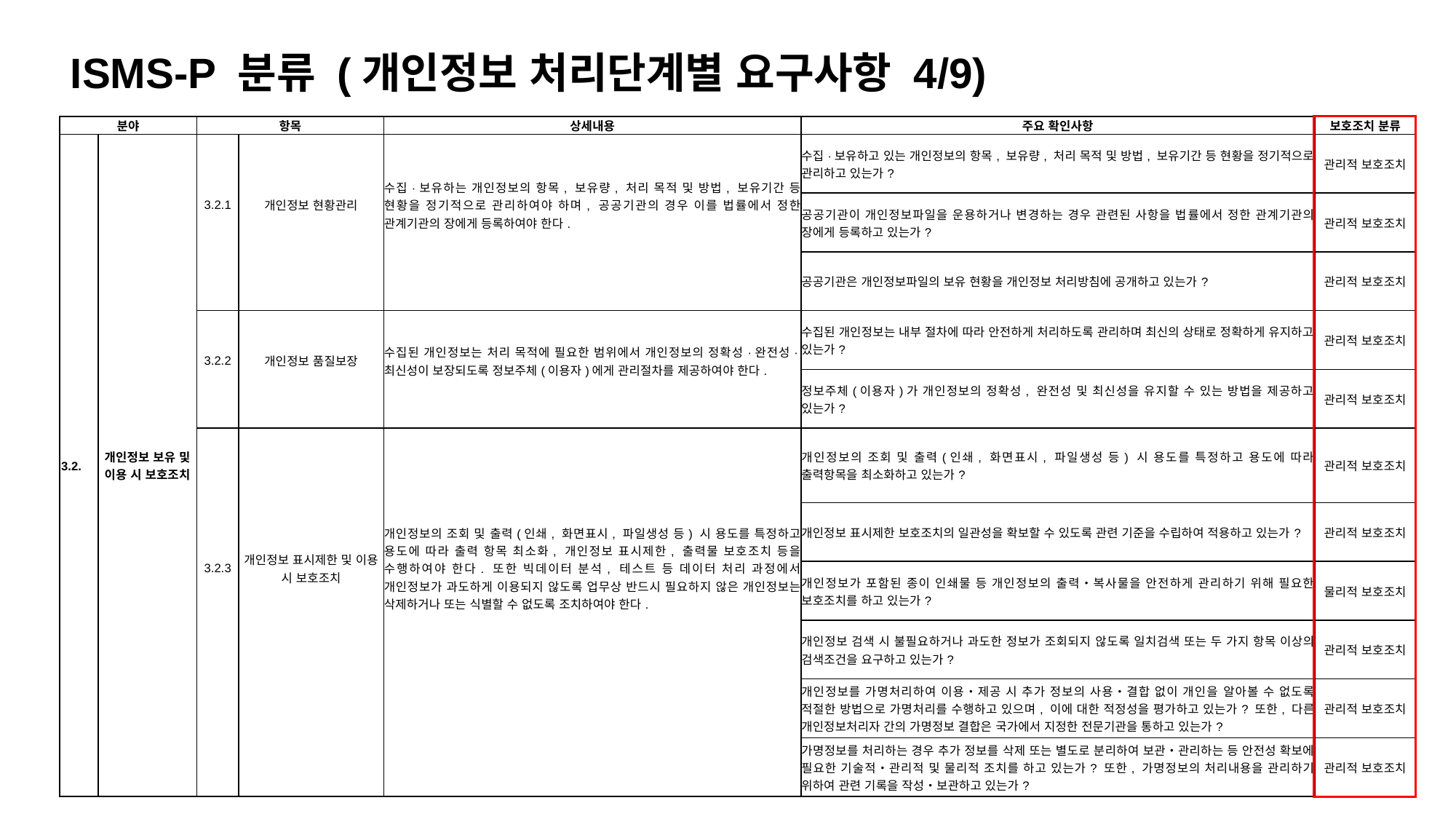

ISMS-P 분류 (개인정보 처리단계별 요구사항 4/9)
| 분야 |  | 항목 |  | 상세내용 | 주요 확인사항 | 보호조치 분류 |
| --- | --- | --- | --- | --- | --- | --- |
| 3.2. | 개인정보 보유 및 이용 시 보호조치 | 3.2.1 | 개인정보 현황관리 | 수집·보유하는 개인정보의 항목, 보유량, 처리 목적 및 방법, 보유기간 등 현황을 정기적으로 관리하여야 하며, 공공기관의 경우 이를 법률에서 정한 관계기관의 장에게 등록하여야 한다. | 수집·보유하고 있는 개인정보의 항목, 보유량, 처리 목적 및 방법, 보유기간 등 현황을 정기적으로 관리하고 있는가? | 관리적 보호조치 |
|  |  |  |  |  | 공공기관이 개인정보파일을 운용하거나 변경하는 경우 관련된 사항을 법률에서 정한 관계기관의 장에게 등록하고 있는가? | 관리적 보호조치 |
|  |  |  |  |  | 공공기관은 개인정보파일의 보유 현황을 개인정보 처리방침에 공개하고 있는가? | 관리적 보호조치 |
|  |  | 3.2.2 | 개인정보 품질보장 | 수집된 개인정보는 처리 목적에 필요한 범위에서 개인정보의 정확성·완전성·최신성이 보장되도록 정보주체(이용자)에게 관리절차를 제공하여야 한다. | 수집된 개인정보는 내부 절차에 따라 안전하게 처리하도록 관리하며 최신의 상태로 정확하게 유지하고 있는가? | 관리적 보호조치 |
|  |  |  |  |  | 정보주체(이용자)가 개인정보의 정확성, 완전성 및 최신성을 유지할 수 있는 방법을 제공하고 있는가? | 관리적 보호조치 |
|  |  | 3.2.3 | 개인정보 표시제한 및 이용 시 보호조치 | 개인정보의 조회 및 출력(인쇄, 화면표시, 파일생성 등) 시 용도를 특정하고 용도에 따라 출력 항목 최소화, 개인정보 표시제한, 출력물 보호조치 등을 수행하여야 한다. 또한 빅데이터 분석, 테스트 등 데이터 처리 과정에서 개인정보가 과도하게 이용되지 않도록 업무상 반드시 필요하지 않은 개인정보는 삭제하거나 또는 식별할 수 없도록 조치하여야 한다. | 개인정보의 조회 및 출력(인쇄, 화면표시, 파일생성 등) 시 용도를 특정하고 용도에 따라 출력항목을 최소화하고 있는가? | 관리적 보호조치 |
|  |  |  |  |  | 개인정보 표시제한 보호조치의 일관성을 확보할 수 있도록 관련 기준을 수립하여 적용하고 있는가? | 관리적 보호조치 |
|  |  |  |  |  | 개인정보가 포함된 종이 인쇄물 등 개인정보의 출력‧복사물을 안전하게 관리하기 위해 필요한 보호조치를 하고 있는가? | 물리적 보호조치 |
|  |  |  |  |  | 개인정보 검색 시 불필요하거나 과도한 정보가 조회되지 않도록 일치검색 또는 두 가지 항목 이상의 검색조건을 요구하고 있는가? | 관리적 보호조치 |
|  |  |  |  |  | 개인정보를 가명처리하여 이용‧제공 시 추가 정보의 사용‧결합 없이 개인을 알아볼 수 없도록 적절한 방법으로 가명처리를 수행하고 있으며, 이에 대한 적정성을 평가하고 있는가? 또한, 다른 개인정보처리자 간의 가명정보 결합은 국가에서 지정한 전문기관을 통하고 있는가? | 관리적 보호조치 |
|  |  |  |  |  | 가명정보를 처리하는 경우 추가 정보를 삭제 또는 별도로 분리하여 보관‧관리하는 등 안전성 확보에 필요한 기술적‧관리적 및 물리적 조치를 하고 있는가? 또한, 가명정보의 처리내용을 관리하기 위하여 관련 기록을 작성‧보관하고 있는가? | 관리적 보호조치 |